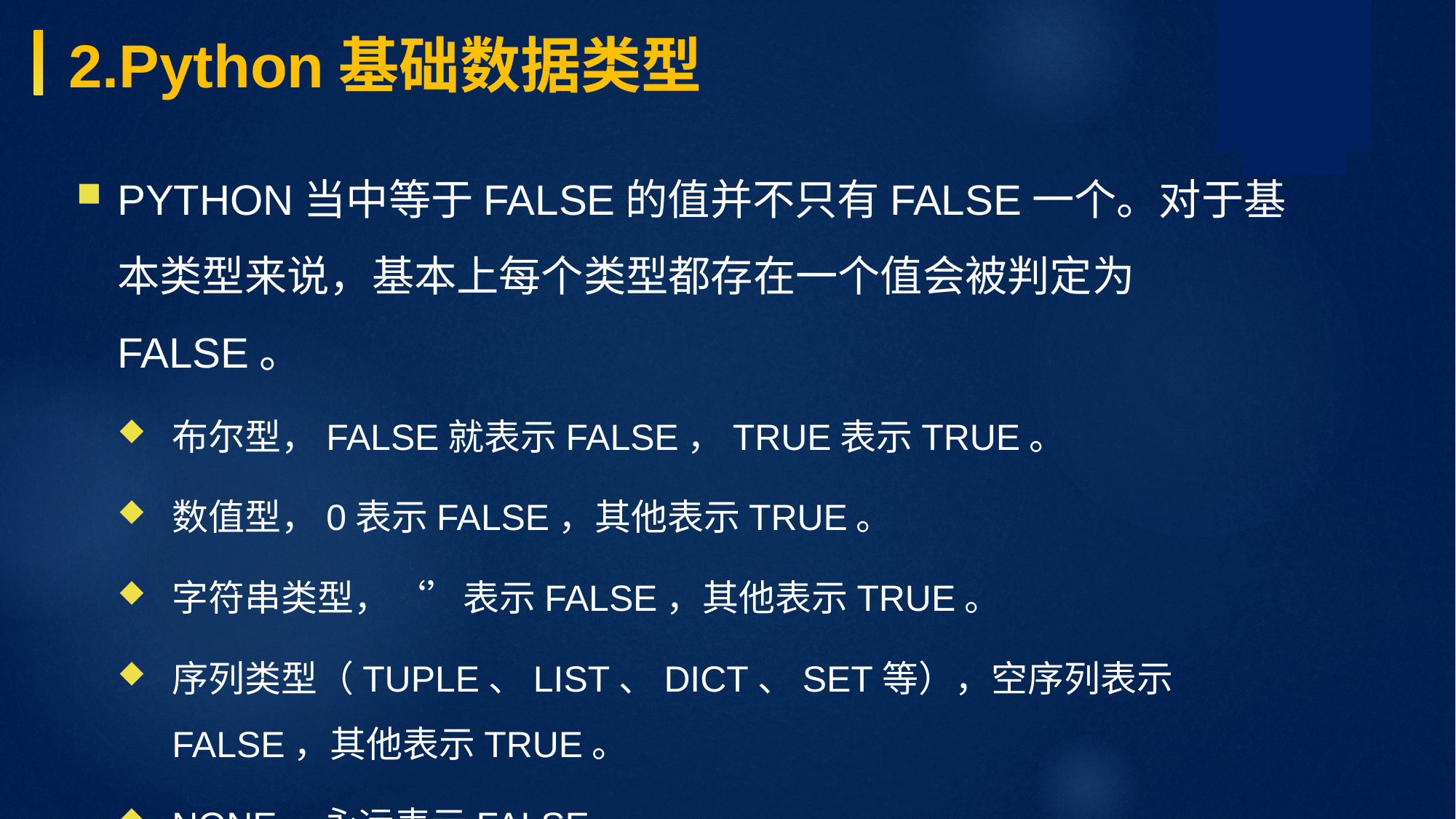

2.Python基础数据类型
Python当中等于False的值并不只有False一个。对于基本类型来说，基本上每个类型都存在一个值会被判定为False。
布尔型，False就表示False，True表示True。
数值型，0表示False，其他表示True。
字符串类型，‘’表示False，其他表示True。
序列类型（tuple、list、dict、set等），空序列表示False，其他表示True。
None，永远表示False。